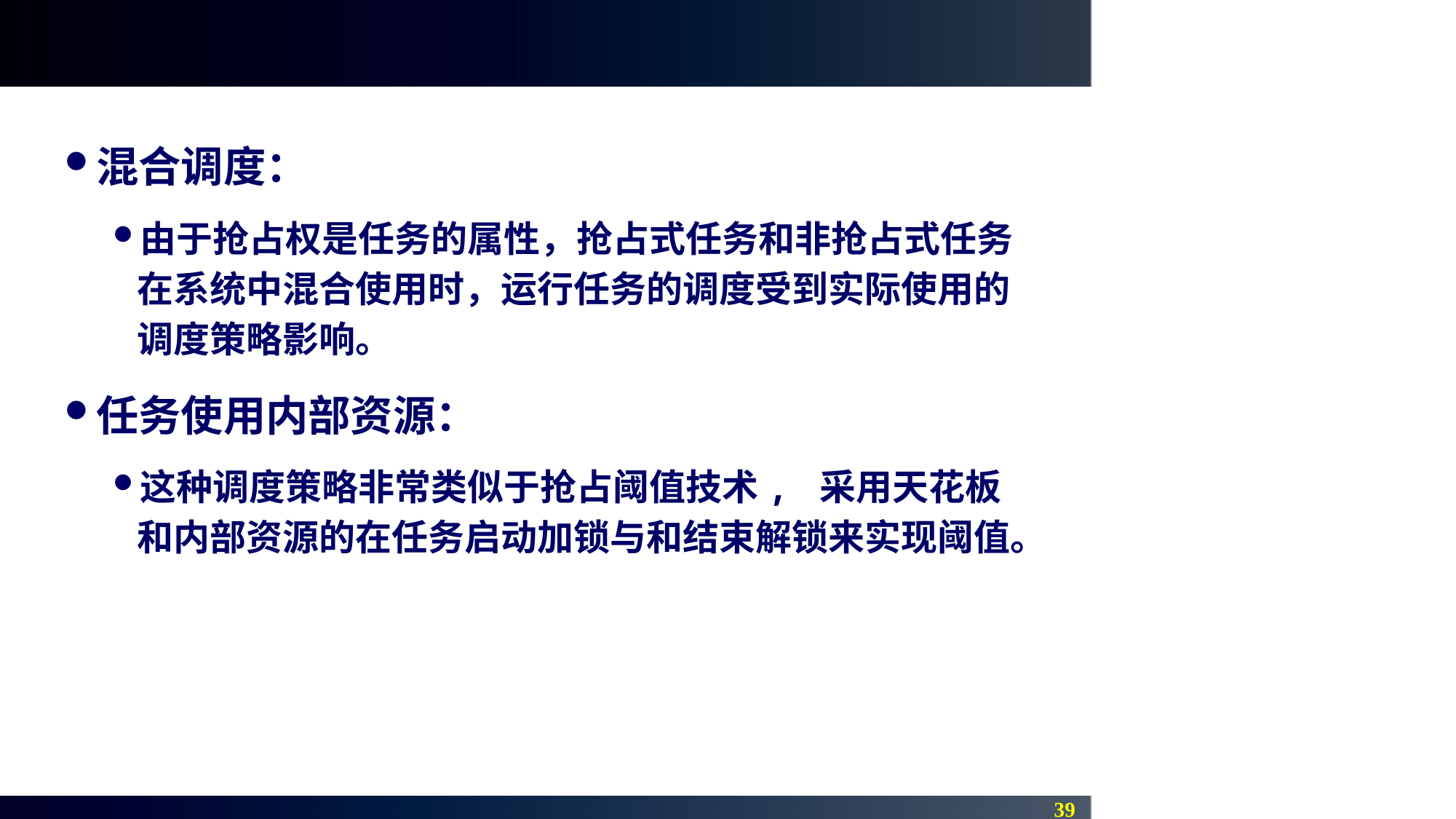

混合调度：
由于抢占权是任务的属性，抢占式任务和非抢占式任务在系统中混合使用时，运行任务的调度受到实际使用的调度策略影响。
任务使用内部资源：
这种调度策略非常类似于抢占阈值技术, 采用天花板和内部资源的在任务启动加锁与和结束解锁来实现阈值。